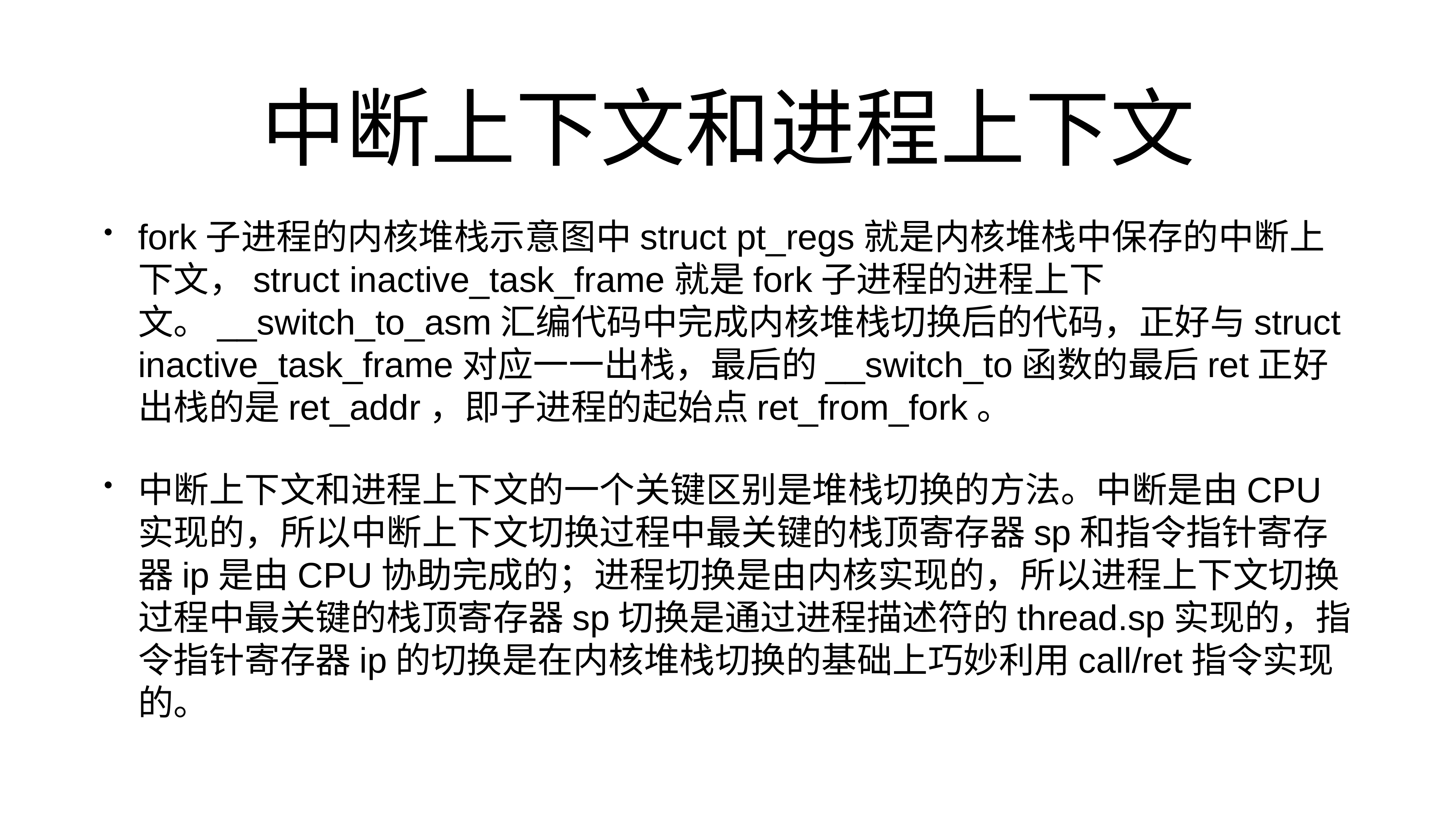

# 中断上下文和进程上下文
fork子进程的内核堆栈示意图中struct pt_regs就是内核堆栈中保存的中断上下文，struct inactive_task_frame就是fork子进程的进程上下文。__switch_to_asm汇编代码中完成内核堆栈切换后的代码，正好与struct inactive_task_frame对应一一出栈，最后的__switch_to函数的最后ret正好出栈的是ret_addr，即子进程的起始点ret_from_fork。
中断上下文和进程上下文的一个关键区别是堆栈切换的方法。中断是由CPU实现的，所以中断上下文切换过程中最关键的栈顶寄存器sp和指令指针寄存器ip是由CPU协助完成的；进程切换是由内核实现的，所以进程上下文切换过程中最关键的栈顶寄存器sp切换是通过进程描述符的thread.sp实现的，指令指针寄存器ip的切换是在内核堆栈切换的基础上巧妙利用call/ret指令实现的。